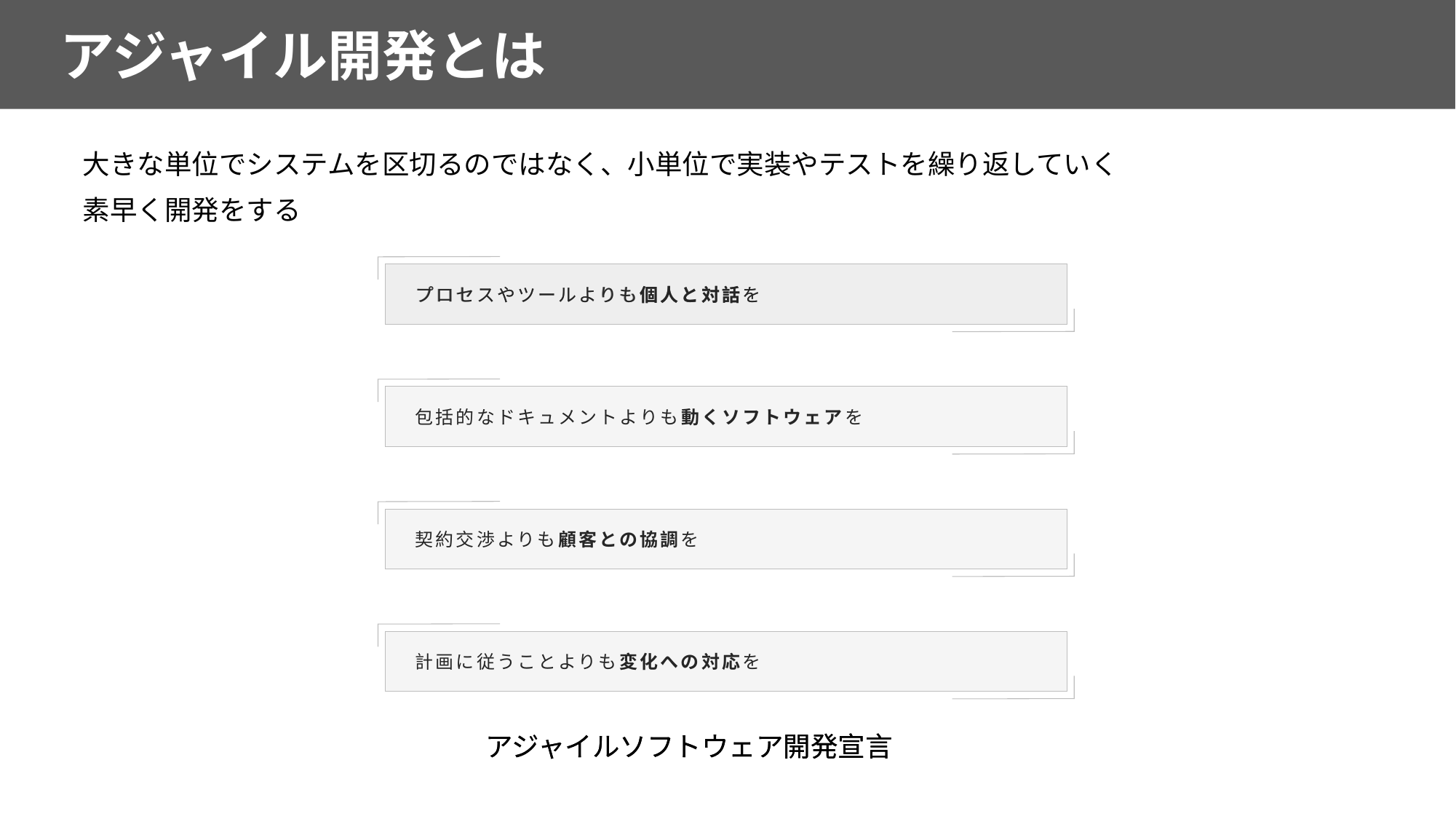

アジャイル開発とは
大きな単位でシステムを区切るのではなく、小単位で実装やテストを繰り返していく
素早く開発をする

プロセスやツールよりも個人と対話を
プロセスやツールよりも個人と対話を

包括的なドキュメントよりも動くソフトウェアを

契約交渉よりも顧客との協調を

計画に従うことよりも変化への対応を

アジャイルソフトウェア開発宣言
アジャイルソフトウェア開発宣言